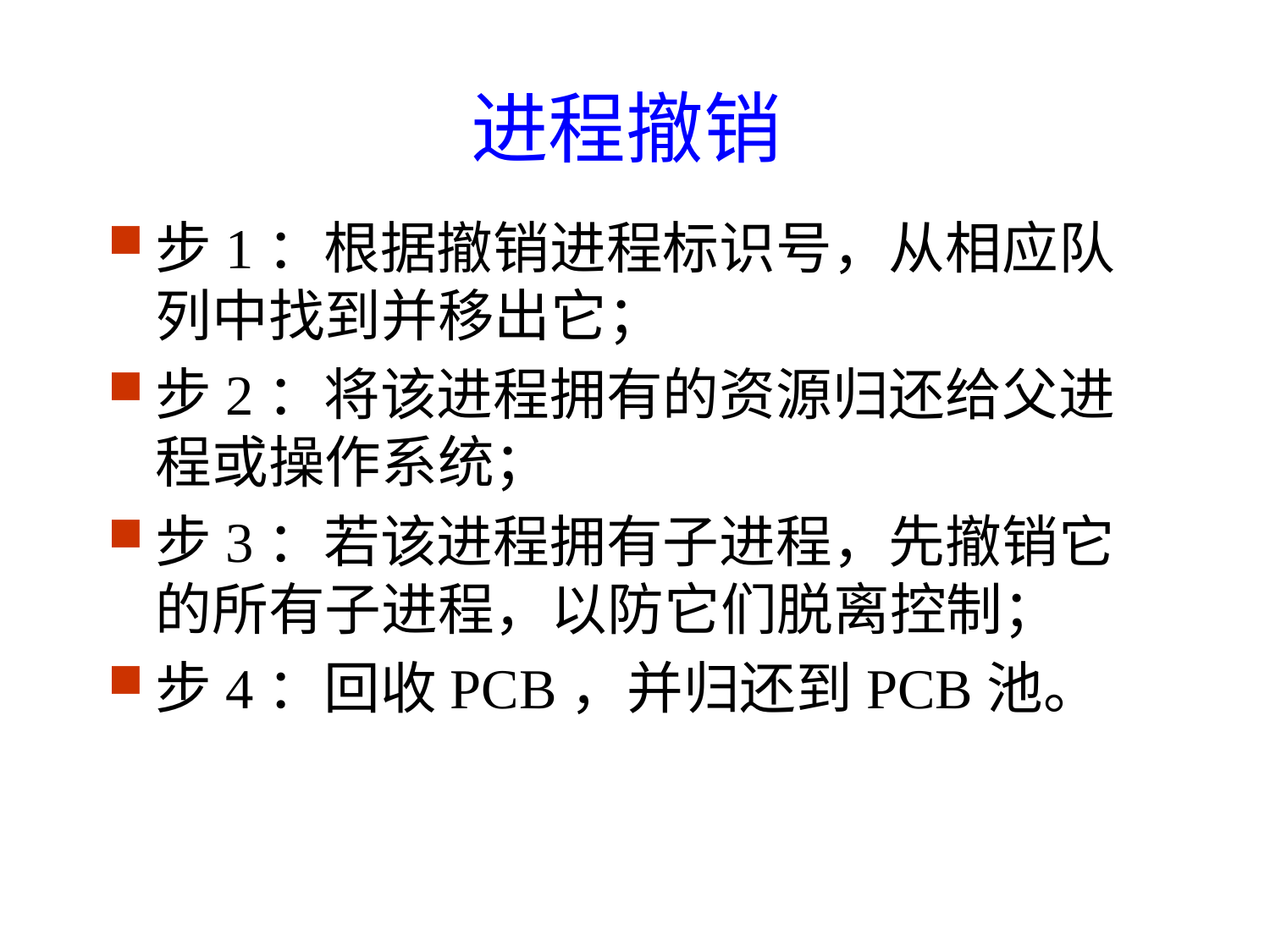

进程撤销
步1：根据撤销进程标识号，从相应队列中找到并移出它；
步2：将该进程拥有的资源归还给父进程或操作系统；
步3：若该进程拥有子进程，先撤销它的所有子进程，以防它们脱离控制；
步4：回收PCB，并归还到PCB池。